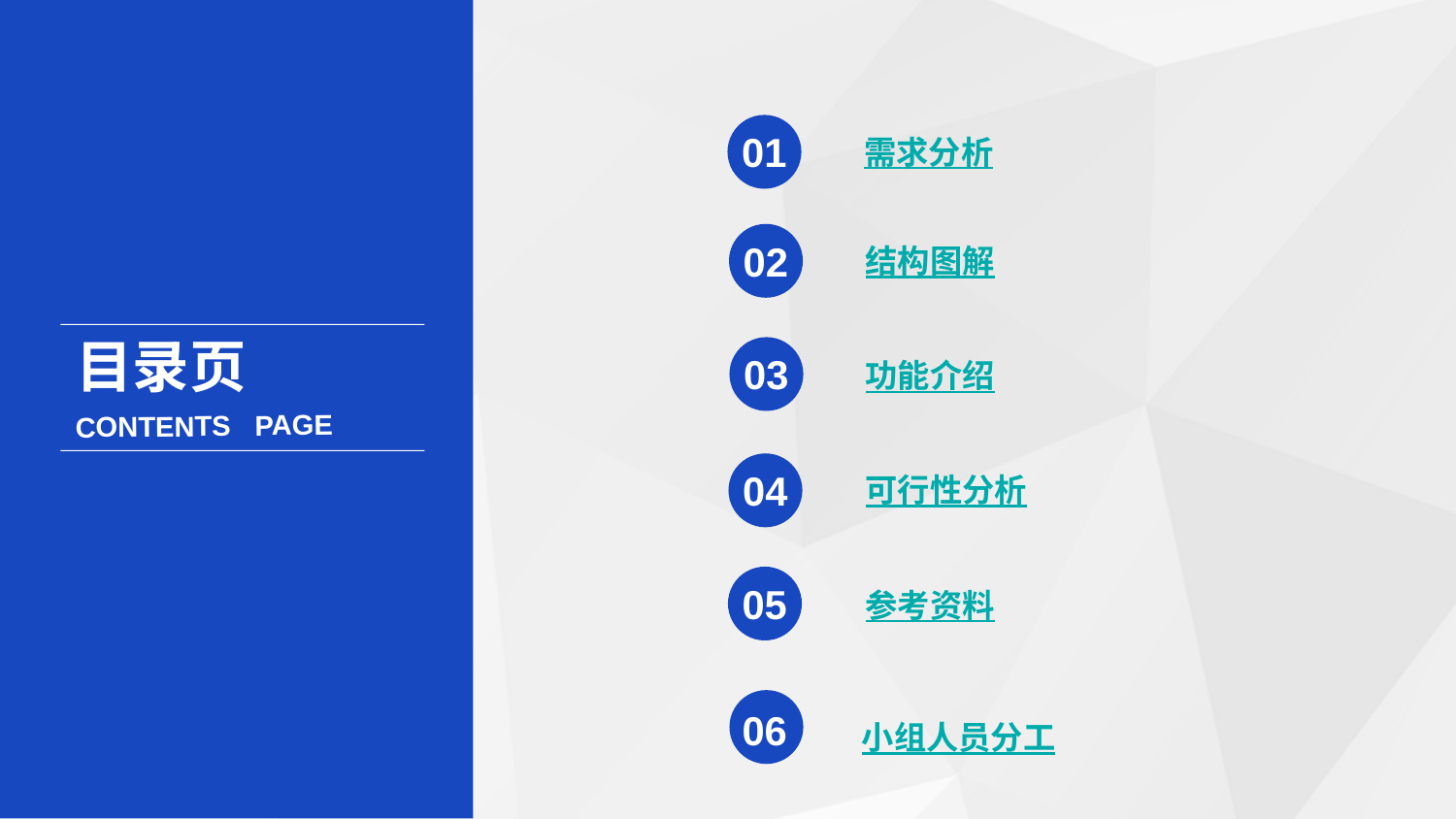

01
需求分析

02
结构图解
目录页

03
功能介绍
CONTENTS   PAGE

04
可行性分析

05
参考资料

06
小组人员分工